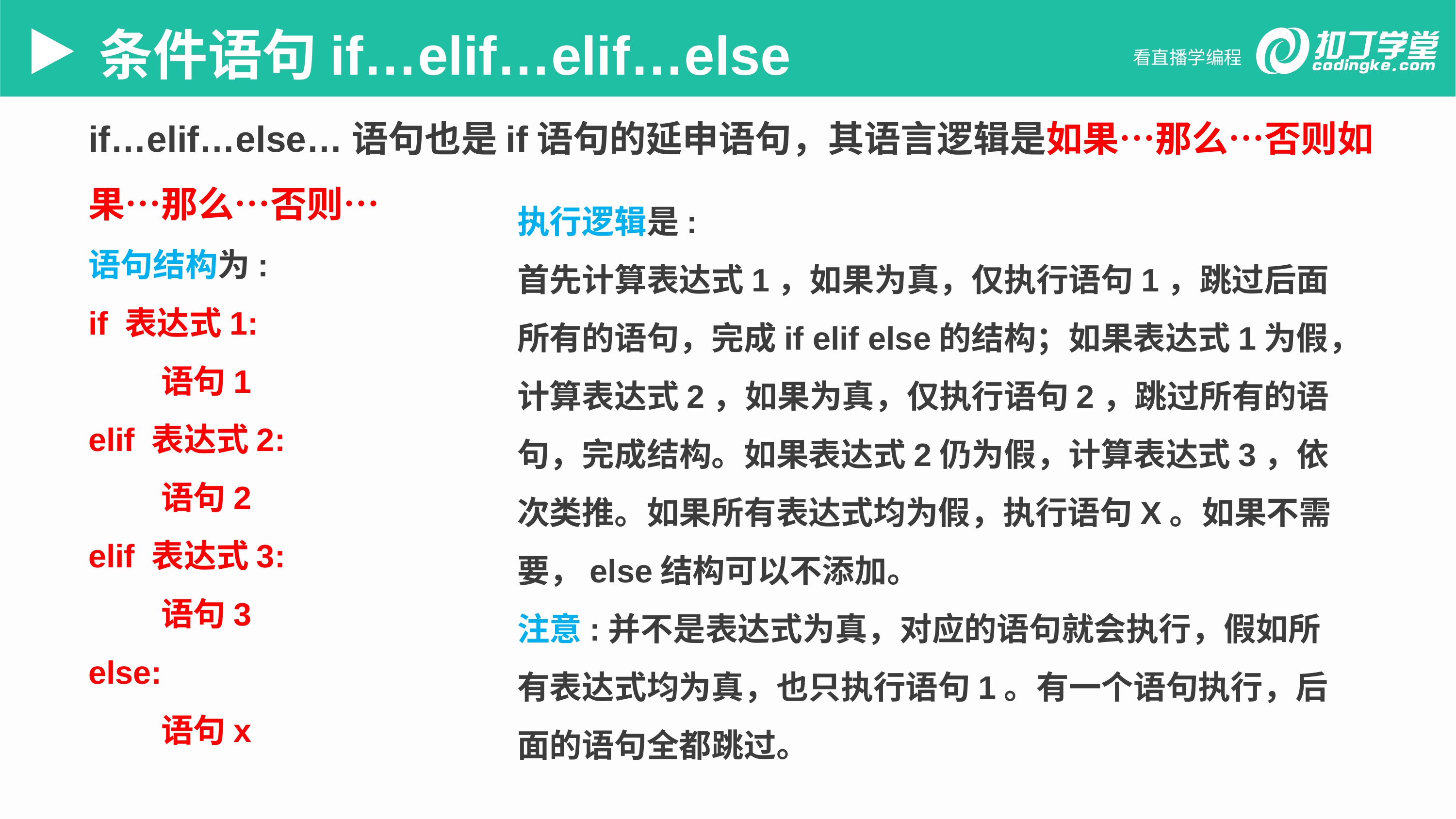

条件语句if…elif…elif…else
if…elif…else…语句也是if语句的延申语句，其语言逻辑是如果…那么…否则如果…那么…否则…
语句结构为:
if 表达式1:
	语句1
elif 表达式2:
	语句2
elif 表达式3:
	语句3
else:
	语句x

执行逻辑是:
首先计算表达式1，如果为真，仅执行语句1，跳过后面所有的语句，完成if elif else的结构；如果表达式1为假，计算表达式2，如果为真，仅执行语句2，跳过所有的语句，完成结构。如果表达式2仍为假，计算表达式3，依次类推。如果所有表达式均为假，执行语句X。如果不需要，else结构可以不添加。
注意:并不是表达式为真，对应的语句就会执行，假如所有表达式均为真，也只执行语句1。有一个语句执行，后面的语句全都跳过。